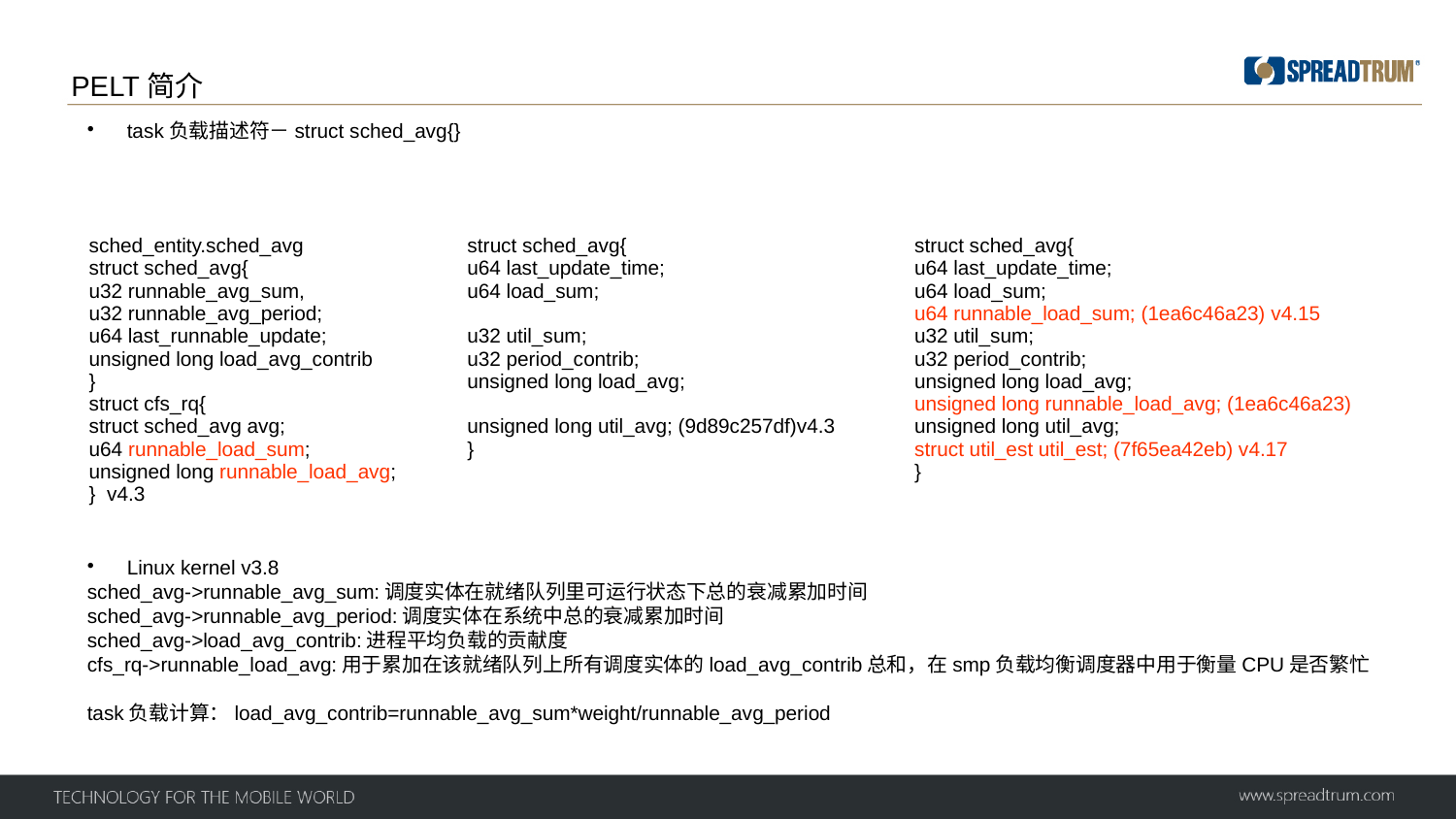

PELT简介
 task负载描述符－struct sched_avg{}

 Linux kernel v3.8
sched_avg->runnable_avg_sum:调度实体在就绪队列里可运行状态下总的衰减累加时间
sched_avg->runnable_avg_period:调度实体在系统中总的衰减累加时间
sched_avg->load_avg_contrib:进程平均负载的贡献度
cfs_rq->runnable_load_avg:用于累加在该就绪队列上所有调度实体的load_avg_contrib总和，在smp负载均衡调度器中用于衡量CPU是否繁忙

task负载计算：load_avg_contrib=runnable_avg_sum*weight/runnable_avg_period

| v3.8 引入PELT | 4.4.83 sprdroid8.1\_trunk\_18b | 4.18 |
| --- | --- | --- |
| sched\_entity.sched\_avg struct sched\_avg{ u32 runnable\_avg\_sum, u32 runnable\_avg\_period; u64 last\_runnable\_update; unsigned long load\_avg\_contrib } struct cfs\_rq{ struct sched\_avg avg; u64 runnable\_load\_sum; unsigned long runnable\_load\_avg; } v4.3 | struct sched\_avg{ u64 last\_update\_time; u64 load\_sum; u32 util\_sum; u32 period\_contrib; unsigned long load\_avg; unsigned long util\_avg; (9d89c257df)v4.3 } | struct sched\_avg{ u64 last\_update\_time; u64 load\_sum; u64 runnable\_load\_sum; (1ea6c46a23) v4.15 u32 util\_sum; u32 period\_contrib; unsigned long load\_avg; unsigned long runnable\_load\_avg; (1ea6c46a23) unsigned long util\_avg; struct util\_est util\_est; (7f65ea42eb) v4.17 } |